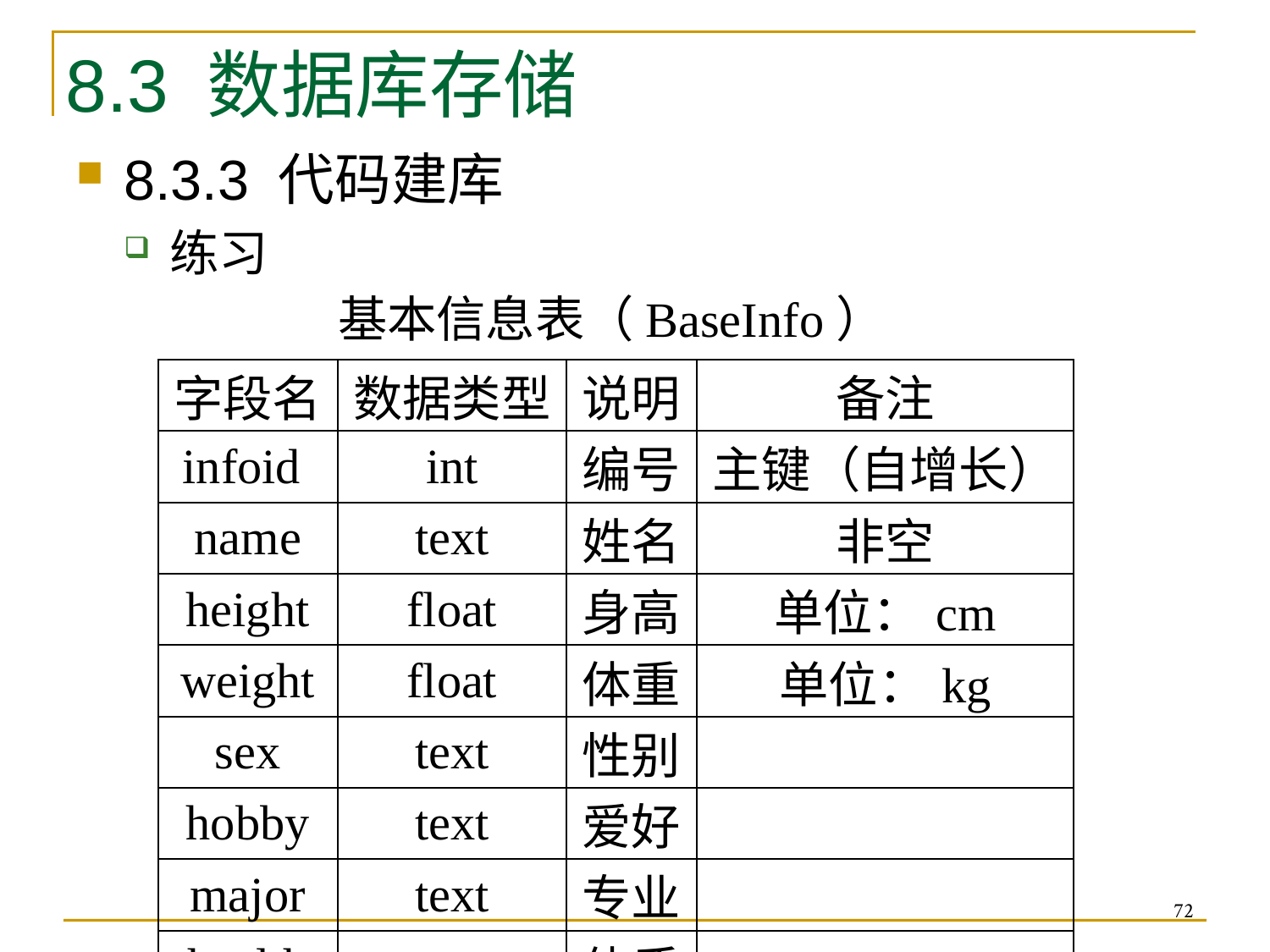

# 8.3 数据库存储
8.3.3 代码建库
练习
基本信息表（BaseInfo）
| 字段名 | 数据类型 | 说明 | 备注 |
| --- | --- | --- | --- |
| infoid | int | 编号 | 主键（自增长） |
| name | text | 姓名 | 非空 |
| height | float | 身高 | 单位：cm |
| weight | float | 体重 | 单位：kg |
| sex | text | 性别 |  |
| hobby | text | 爱好 |  |
| major | text | 专业 |  |
| health | text | 体质 |  |
72